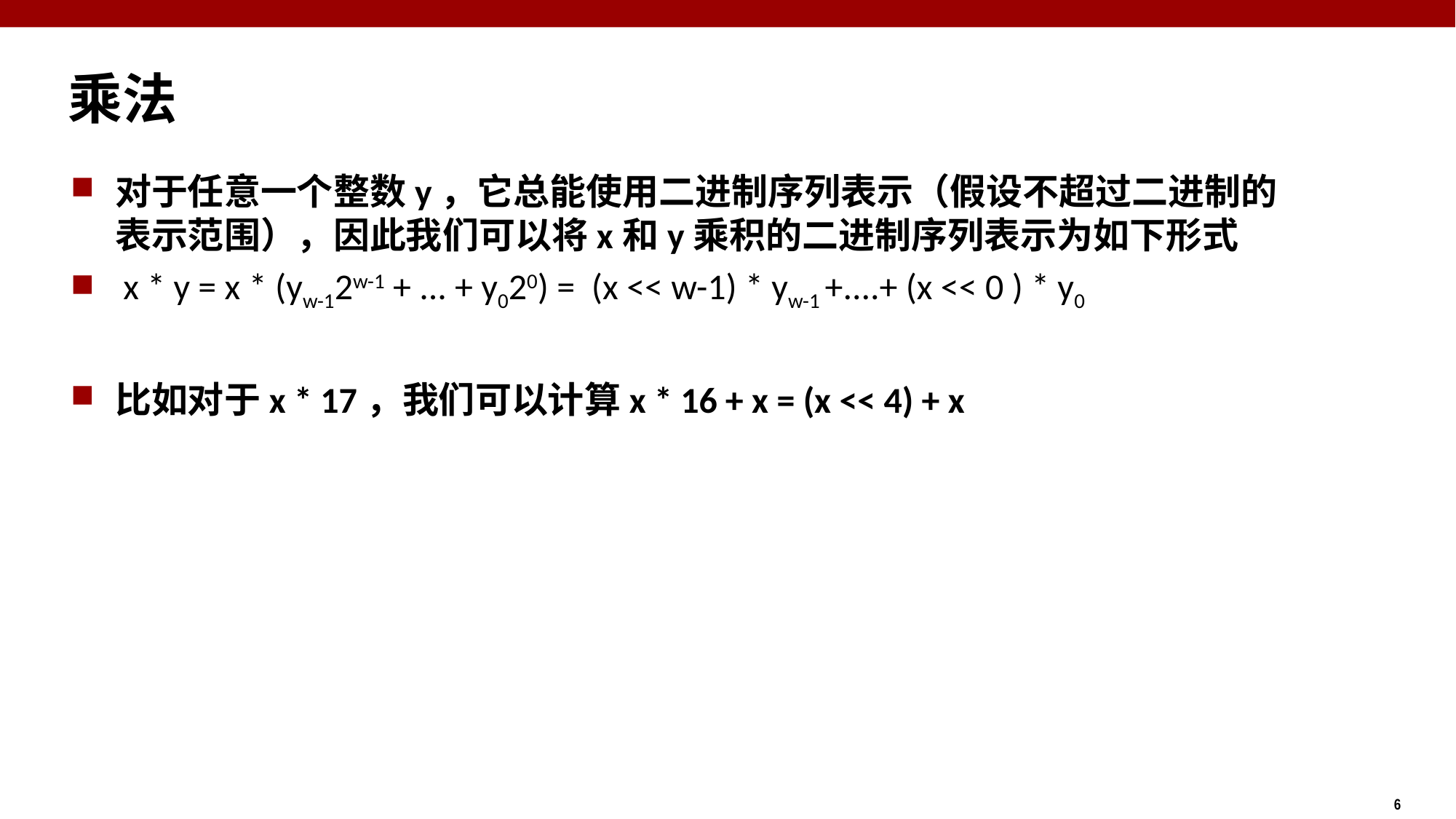

# 乘法
对于任意一个整数y，它总能使用二进制序列表示（假设不超过二进制的表示范围），因此我们可以将x和y乘积的二进制序列表示为如下形式
 x * y = x * (yw-12w-1 + ... + y020) =  (x << w-1) * yw-1 +....+ (x << 0 ) * y0

比如对于x * 17，我们可以计算x * 16 + x = (x << 4) + x